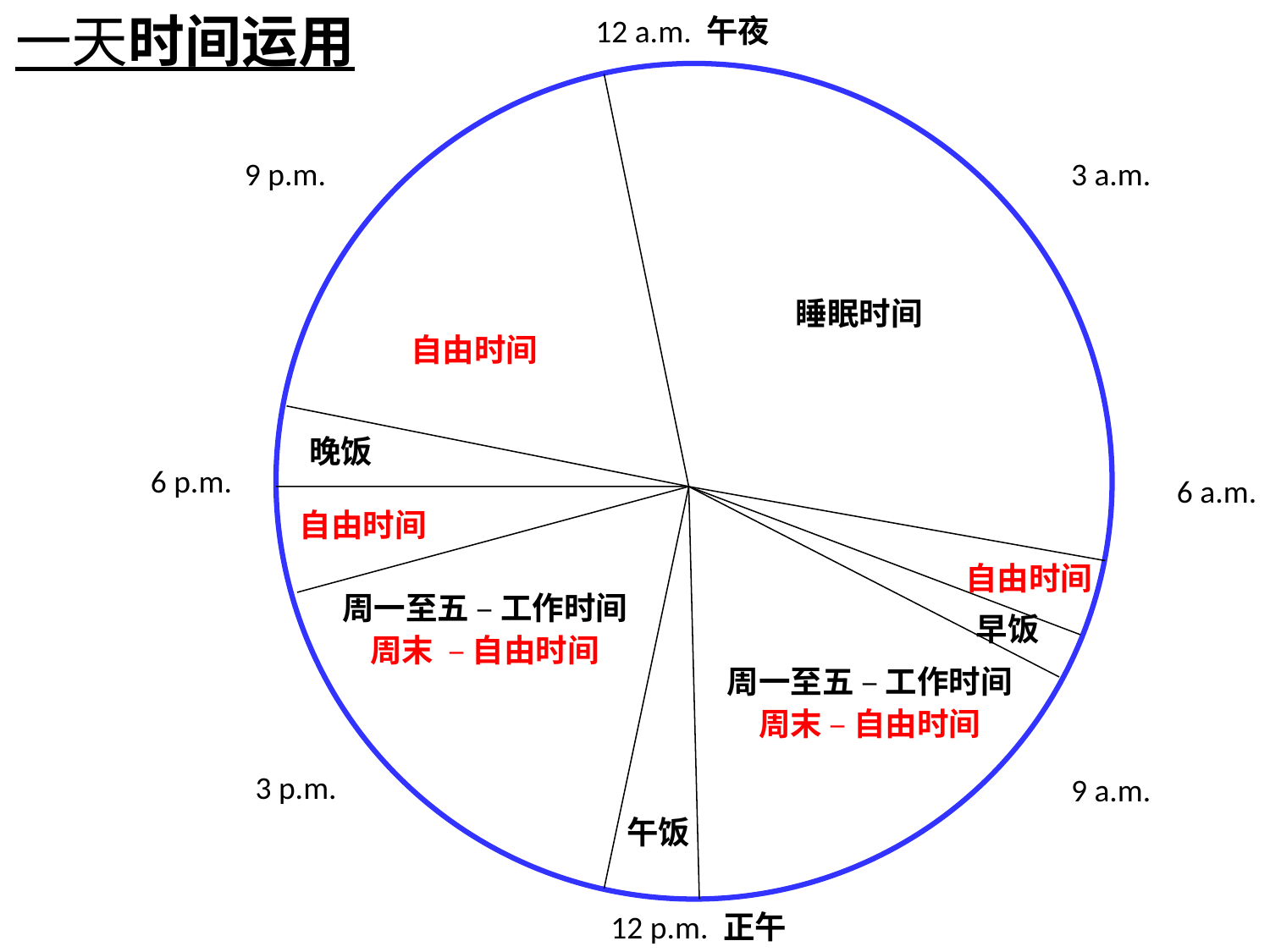

一天时间运用
12 a.m. 午夜

9 p.m.
3 a.m.
睡眠时间
自由时间

晚饭
6 p.m.
6 a.m.

自由时间
自由时间
周一至五 – 工作时间
早饭
周末  – 自由时间

周一至五 – 工作时间

周末 – 自由时间
3 p.m.
9 a.m.
午饭
12 p.m. 正午